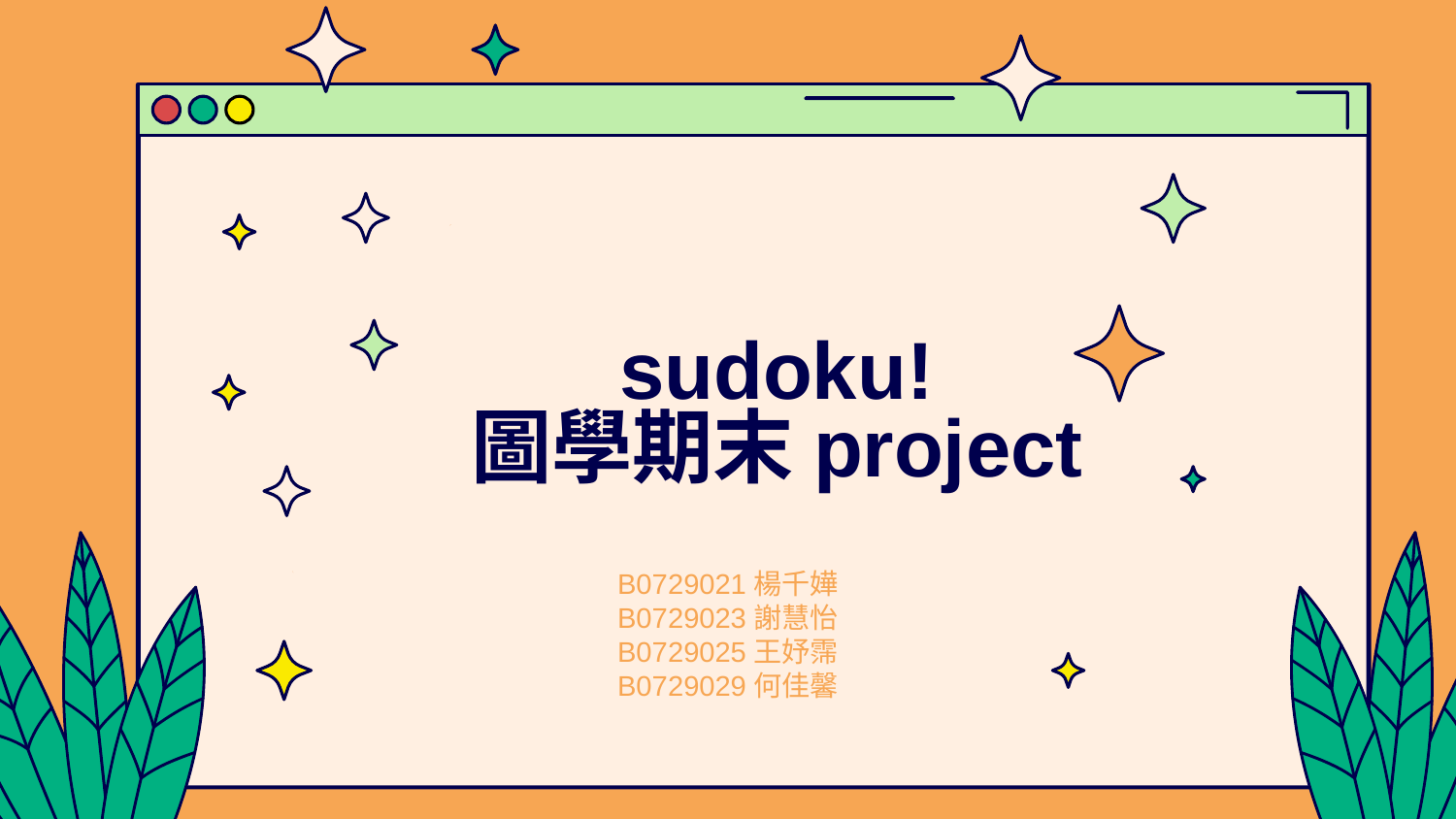

# sudoku! 圖學期末project
B0729021楊千嬅
B0729023謝慧怡
B0729025王妤霈
B0729029何佳馨